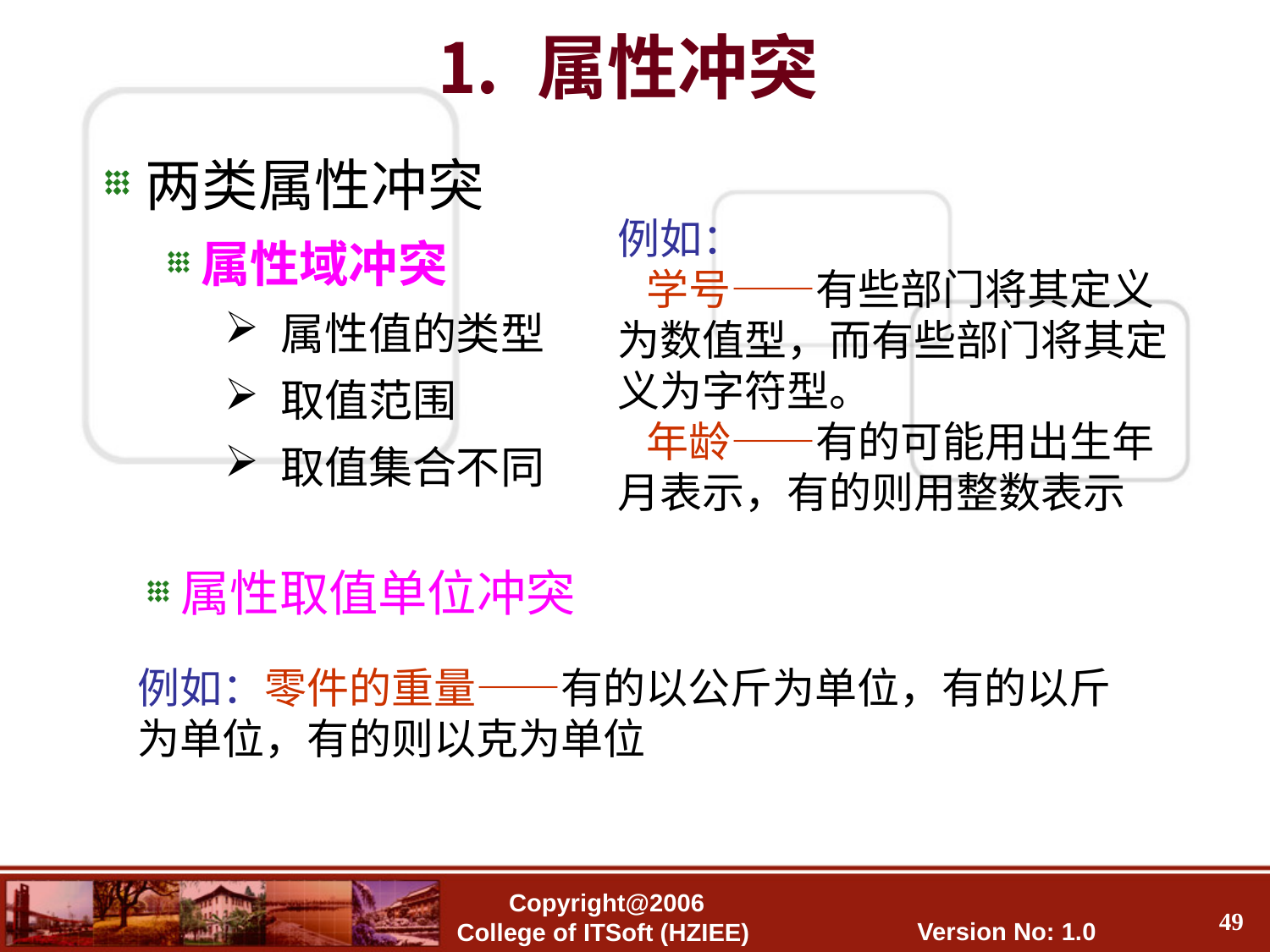

# ⒈ 属性冲突
两类属性冲突
属性域冲突
 属性值的类型
 取值范围
 取值集合不同
例如：
  学号——有些部门将其定义为数值型，而有些部门将其定义为字符型。
  年龄——有的可能用出生年月表示，有的则用整数表示
属性取值单位冲突
例如：零件的重量——有的以公斤为单位，有的以斤为单位，有的则以克为单位